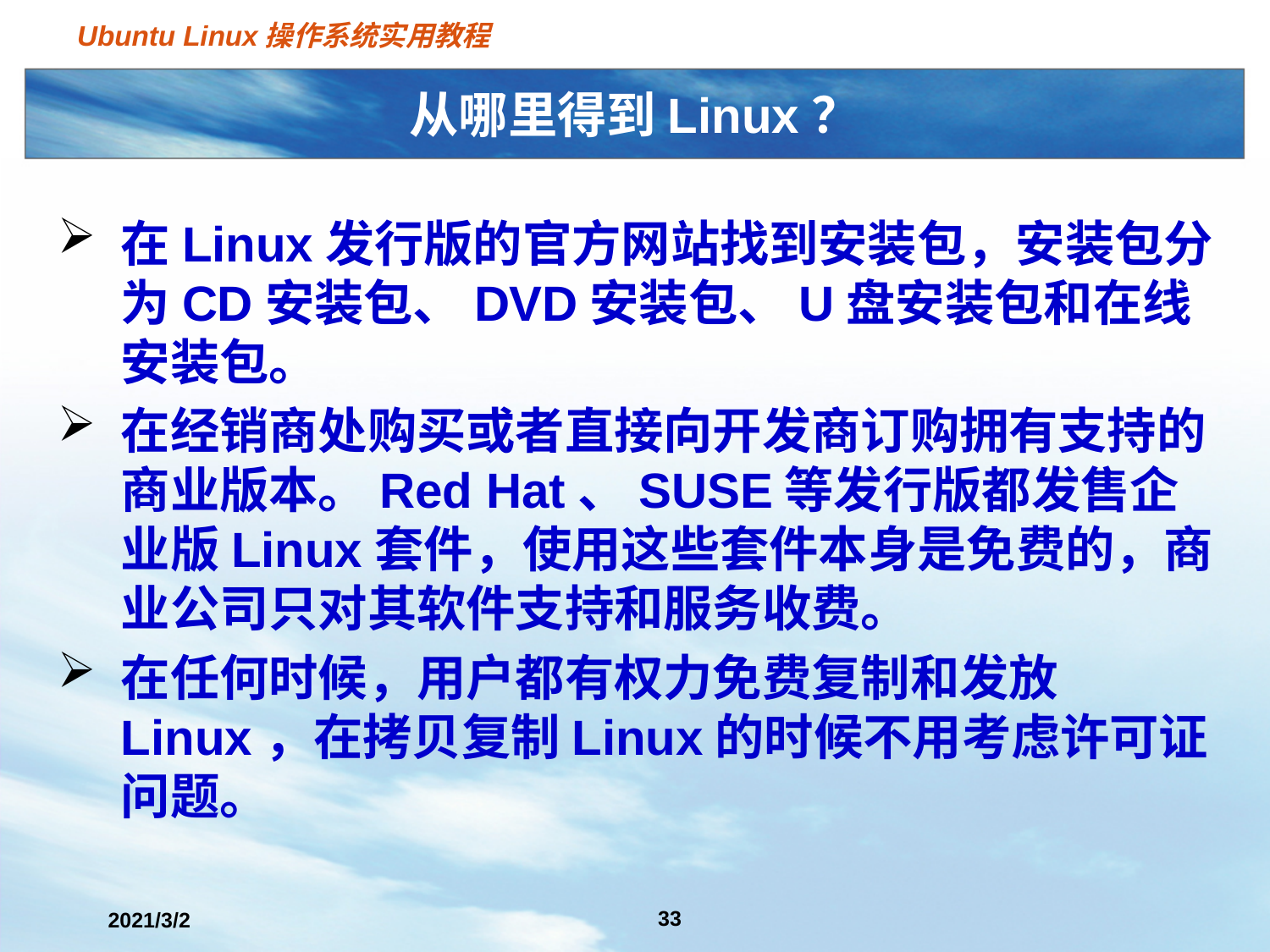

# 从哪里得到Linux？
在Linux发行版的官方网站找到安装包，安装包分为CD安装包、DVD安装包、U盘安装包和在线安装包。
在经销商处购买或者直接向开发商订购拥有支持的商业版本。Red Hat、SUSE等发行版都发售企业版Linux套件，使用这些套件本身是免费的，商业公司只对其软件支持和服务收费。
在任何时候，用户都有权力免费复制和发放Linux，在拷贝复制Linux的时候不用考虑许可证问题。

33
2021/3/2